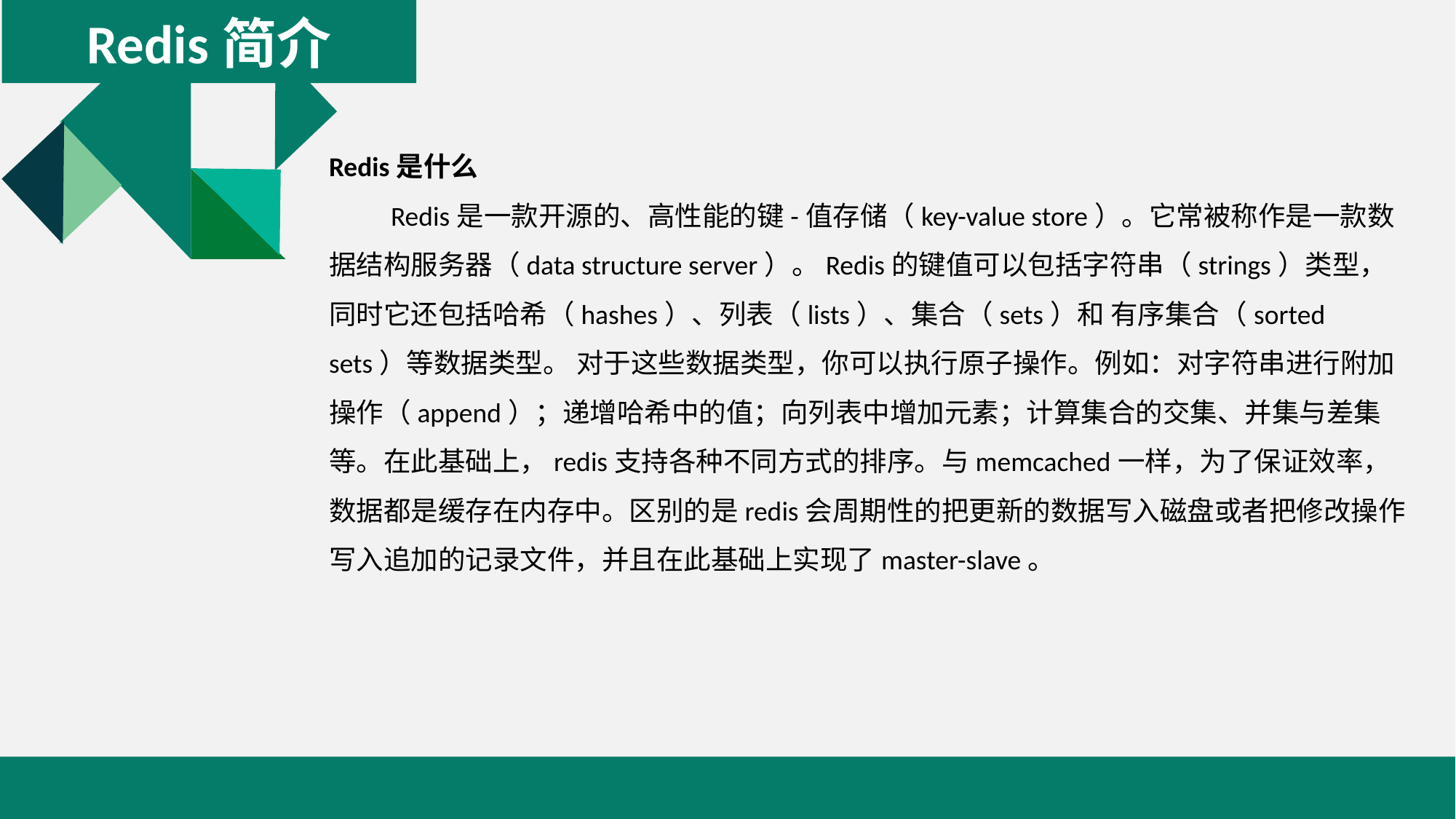

Redis简介
Redis是什么
          Redis是一款开源的、高性能的键-值存储（key-value store）。它常被称作是一款数据结构服务器（data structure server）。Redis的键值可以包括字符串（strings）类型，同时它还包括哈希（hashes）、列表（lists）、集合（sets）和 有序集合（sorted sets）等数据类型。 对于这些数据类型，你可以执行原子操作。例如：对字符串进行附加操作（append）；递增哈希中的值；向列表中增加元素；计算集合的交集、并集与差集等。在此基础上，redis支持各种不同方式的排序。与memcached一样，为了保证效率，数据都是缓存在内存中。区别的是redis会周期性的把更新的数据写入磁盘或者把修改操作写入追加的记录文件，并且在此基础上实现了master-slave。